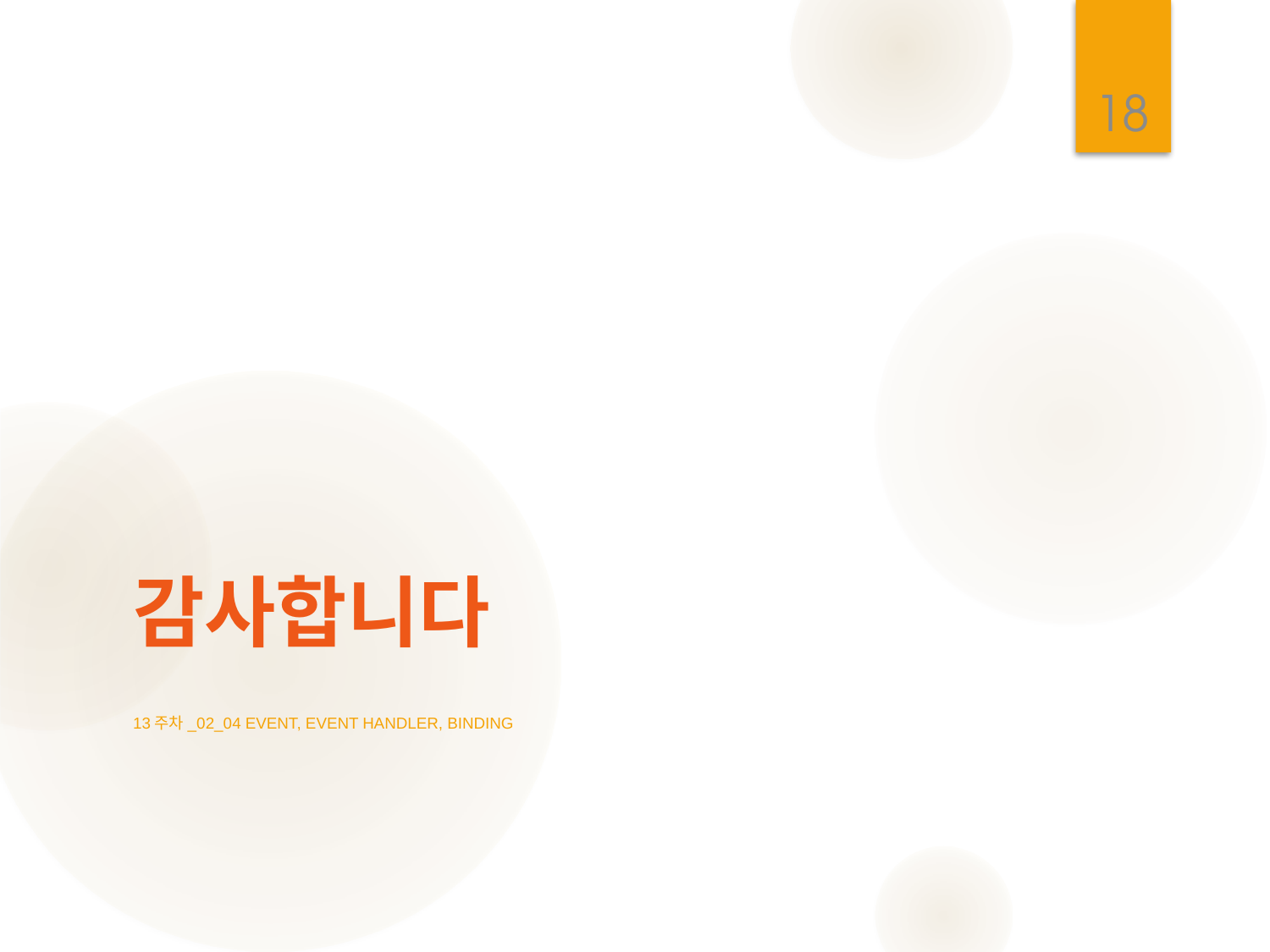

18
# 감사합니다
13주차_02_04 Event, event handler, binding